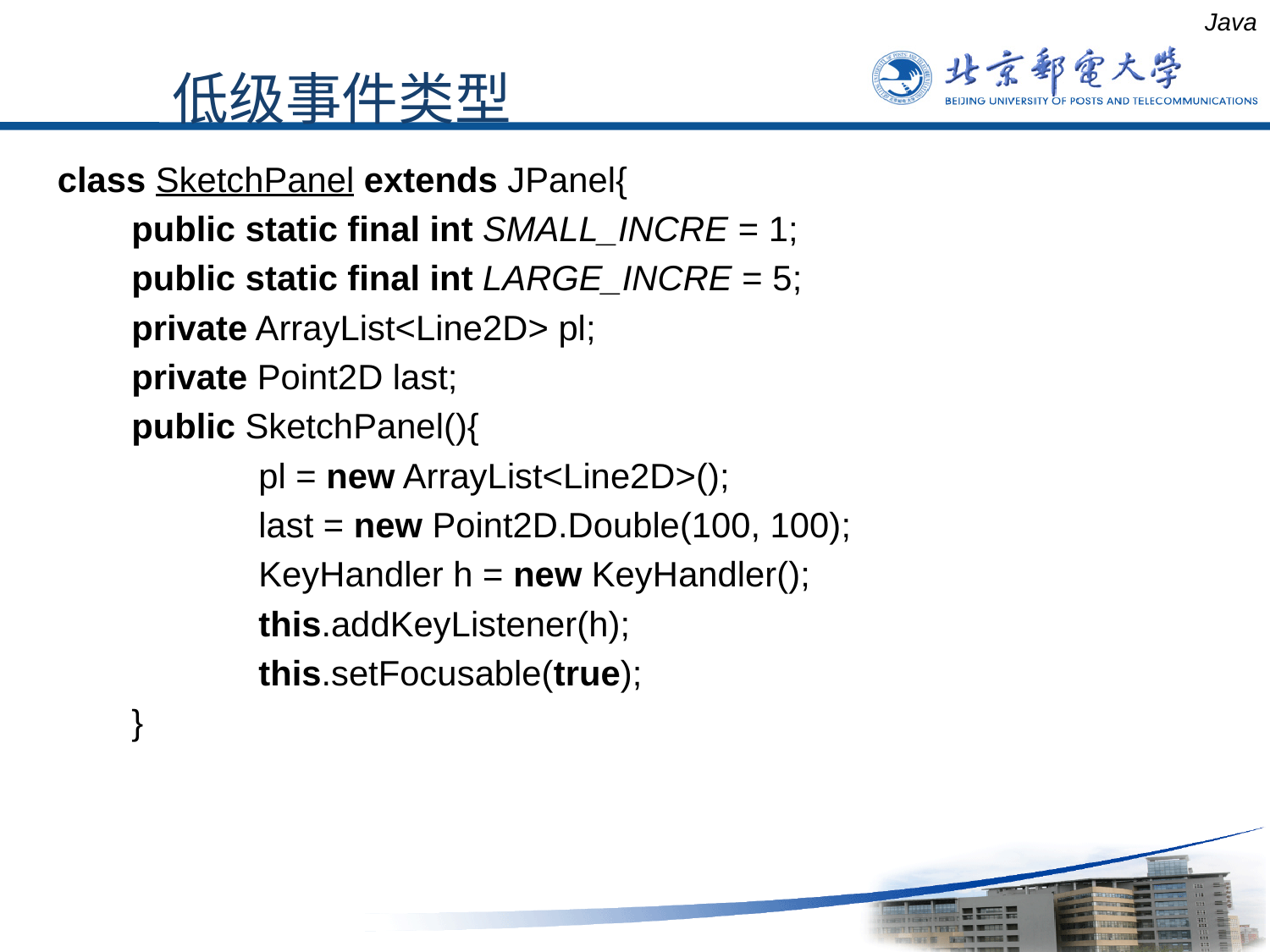

class SketchPanel extends JPanel{
	public static final int SMALL_INCRE = 1;
	public static final int LARGE_INCRE = 5;
	private ArrayList<Line2D> pl;
	private Point2D last;
	public SketchPanel(){
		pl = new ArrayList<Line2D>();
		last = new Point2D.Double(100, 100);
		KeyHandler h = new KeyHandler();
		this.addKeyListener(h);
		this.setFocusable(true);
	}
Java
低级事件类型